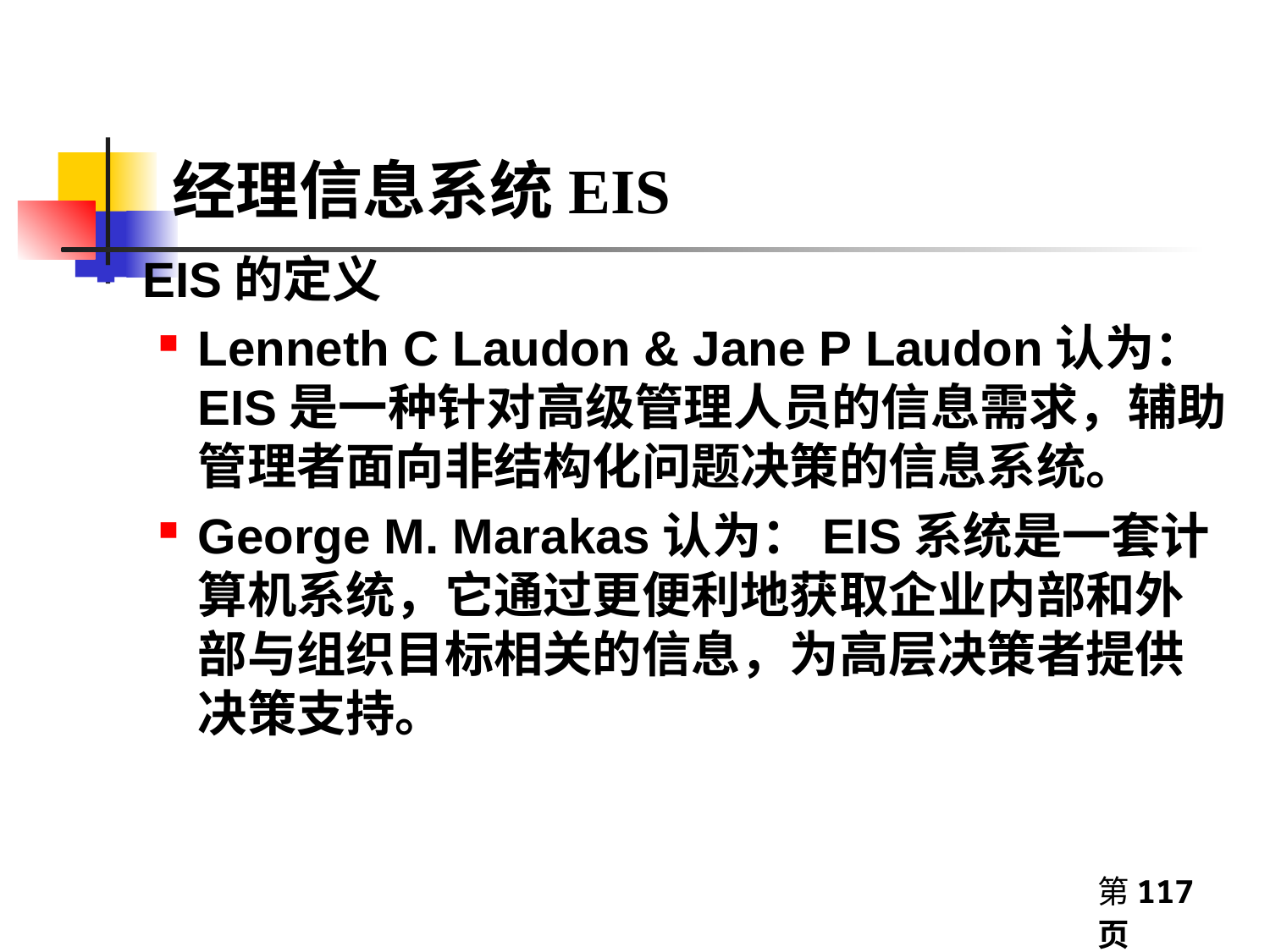

# 经理信息系统EIS
EIS的定义
Lenneth C Laudon & Jane P Laudon认为：EIS是一种针对高级管理人员的信息需求，辅助管理者面向非结构化问题决策的信息系统。
George M. Marakas认为：EIS系统是一套计算机系统，它通过更便利地获取企业内部和外部与组织目标相关的信息，为高层决策者提供决策支持。